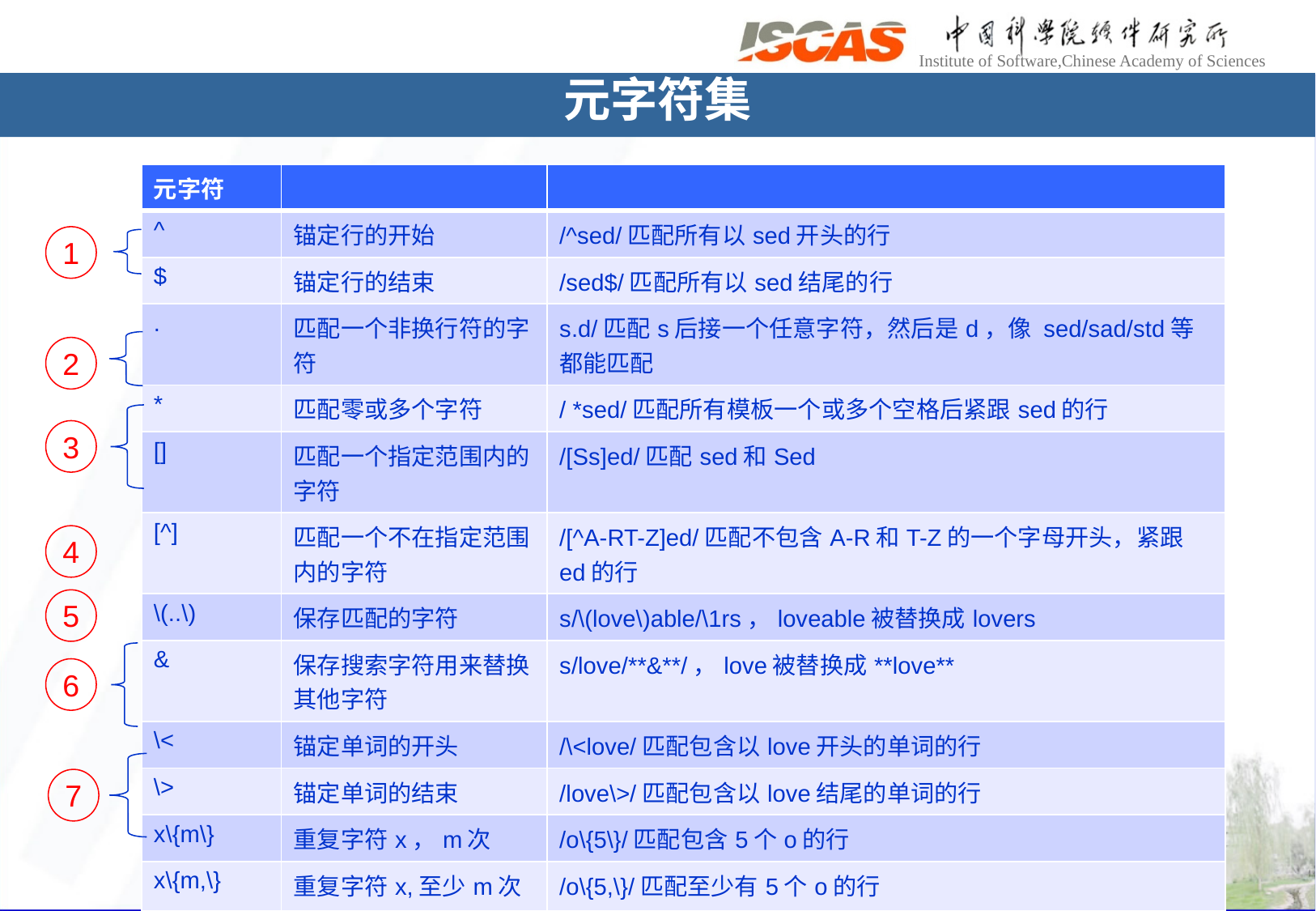

元字符集
| 元字符 |  |  |
| --- | --- | --- |
| ^ | 锚定行的开始 | /^sed/匹配所有以sed开头的行 |
| $ | 锚定行的结束 | /sed$/匹配所有以sed结尾的行 |
| . | 匹配一个非换行符的字符 | s.d/匹配s后接一个任意字符，然后是d，像 sed/sad/std等都能匹配 |
| \* | 匹配零或多个字符 | / \*sed/匹配所有模板一个或多个空格后紧跟sed的行 |
| [] | 匹配一个指定范围内的字符 | /[Ss]ed/匹配sed和Sed |
| [^] | 匹配一个不在指定范围内的字符 | /[^A-RT-Z]ed/匹配不包含A-R和T-Z的一个字母开头，紧跟ed的行 |
| \(..\) | 保存匹配的字符 | s/\(love\)able/\1rs，loveable被替换成lovers |
| & | 保存搜索字符用来替换其他字符 | s/love/\*\*&\*\*/，love被替换成\*\*love\*\* |
| \< | 锚定单词的开头 | /\<love/匹配包含以love开头的单词的行 |
| \> | 锚定单词的结束 | /love\>/匹配包含以love结尾的单词的行 |
| x\{m\} | 重复字符x，m次 | /o\{5\}/匹配包含5个o的行 |
| x\{m,\} | 重复字符x,至少m次 | /o\{5,\}/匹配至少有5个o的行 |
| x\{m,n\} | 重复字符x，至少m次，不多于n次 | /o\{5,10\}/匹配5--10个o的行 |
1

2

3
4
5

6

7